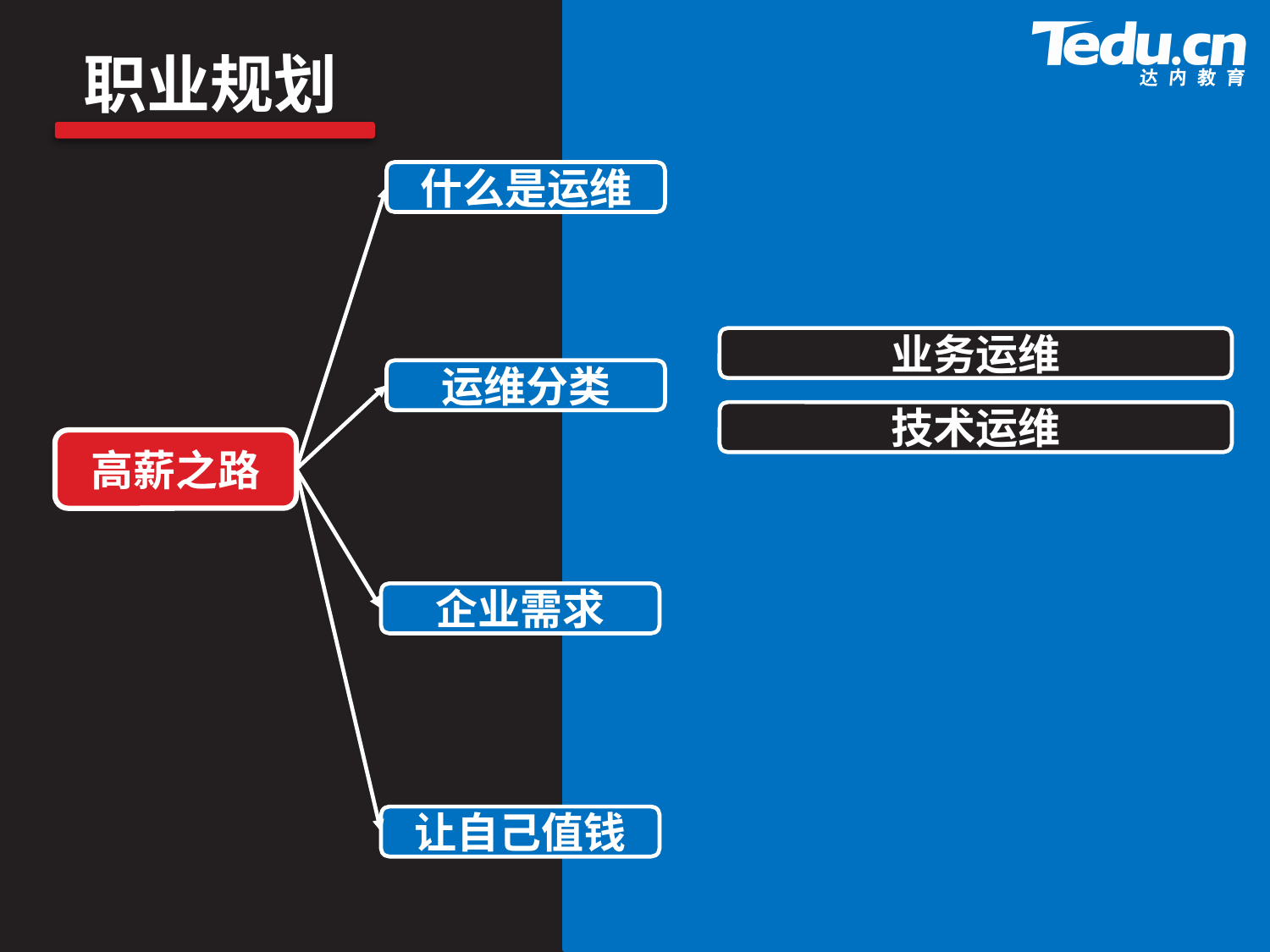

职业规划

什么是运维
业务运维
运维分类
技术运维
高薪之路
企业需求
让自己值钱